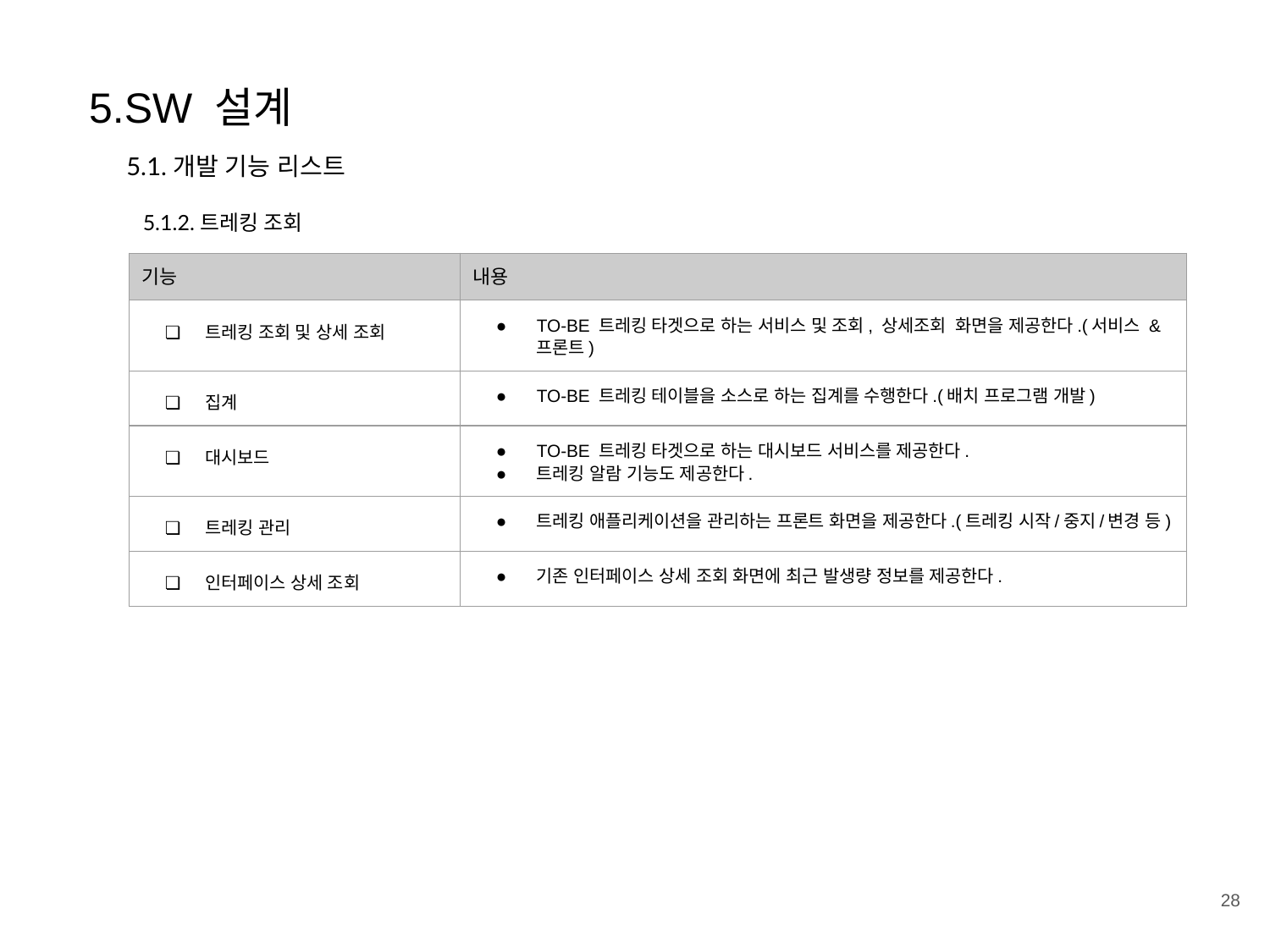

5.SW 설계
5.1.개발 기능 리스트
   5.1.2.트레킹 조회
| 기능 | 내용 |
| --- | --- |
| 트레킹 조회 및 상세 조회 | TO-BE 트레킹 타겟으로 하는 서비스 및 조회, 상세조회 화면을 제공한다.(서비스 & 프론트) |
| 집계 | TO-BE 트레킹 테이블을 소스로 하는 집계를 수행한다.(배치 프로그램 개발) |
| 대시보드 | TO-BE 트레킹 타겟으로 하는 대시보드 서비스를 제공한다. 트레킹 알람 기능도 제공한다. |
| 트레킹 관리 | 트레킹 애플리케이션을 관리하는 프론트 화면을 제공한다.(트레킹 시작/중지/변경 등) |
| 인터페이스 상세 조회 | 기존 인터페이스 상세 조회 화면에 최근 발생량 정보를 제공한다. |
28